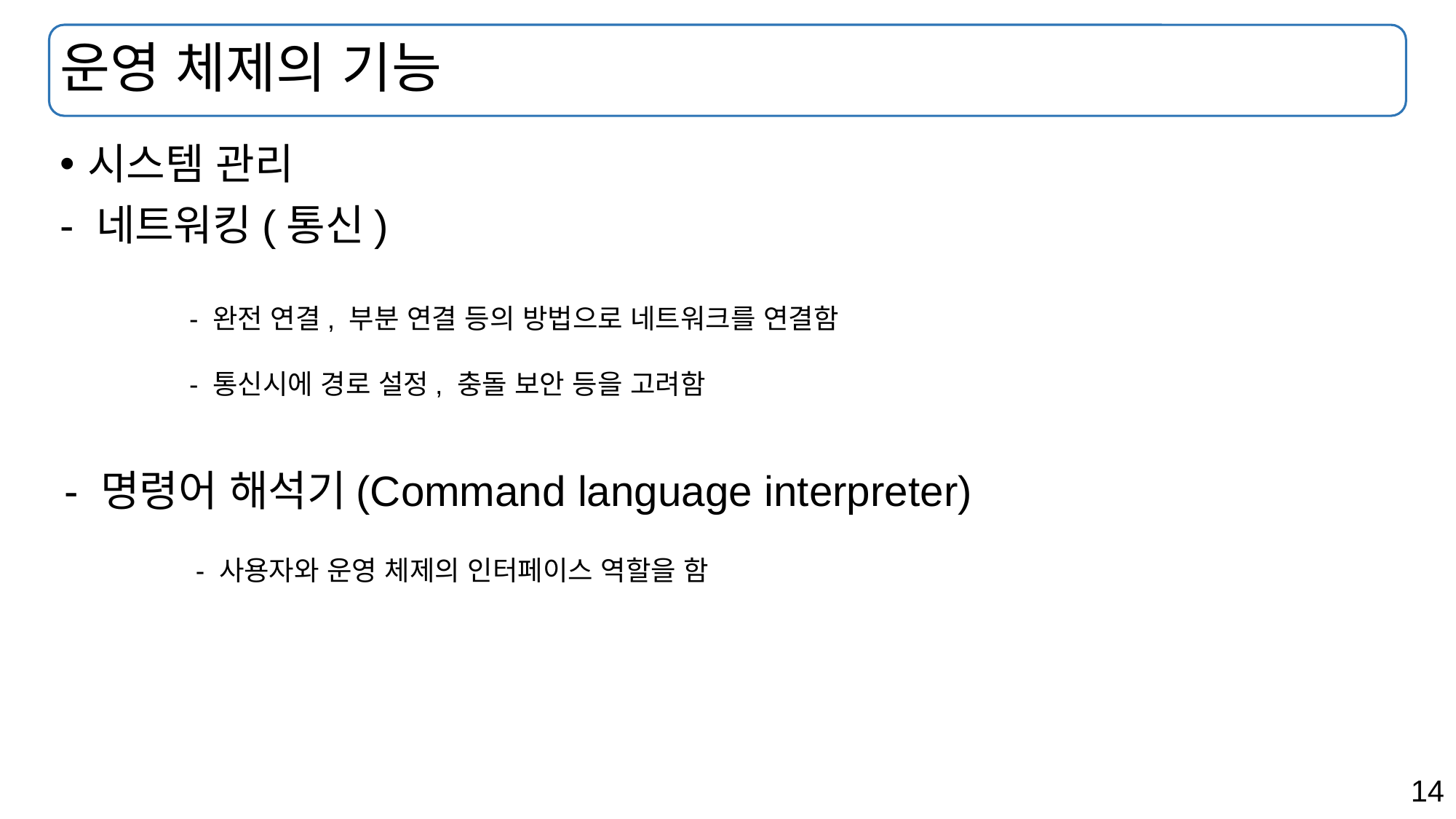

# 운영 체제의 기능
시스템 관리
- 네트워킹(통신)
- 완전 연결, 부분 연결 등의 방법으로 네트워크를 연결함

- 통신시에 경로 설정, 충돌 보안 등을 고려함
- 명령어 해석기(Command language interpreter)
- 사용자와 운영 체제의 인터페이스 역할을 함